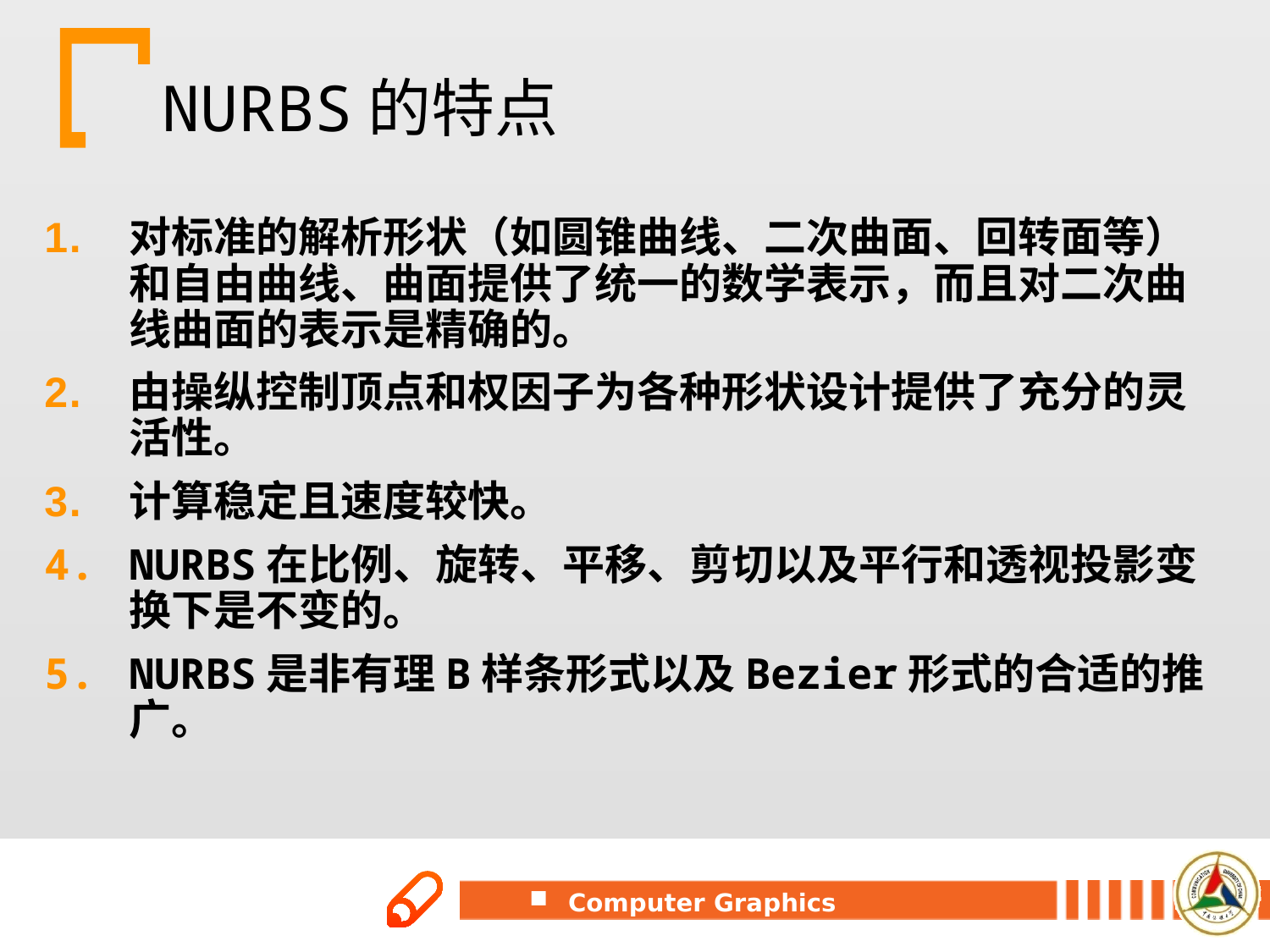

# NURBS的特点
对标准的解析形状（如圆锥曲线、二次曲面、回转面等）和自由曲线、曲面提供了统一的数学表示，而且对二次曲线曲面的表示是精确的。
由操纵控制顶点和权因子为各种形状设计提供了充分的灵活性。
计算稳定且速度较快。
NURBS在比例、旋转、平移、剪切以及平行和透视投影变换下是不变的。
NURBS是非有理B样条形式以及Bezier形式的合适的推广。